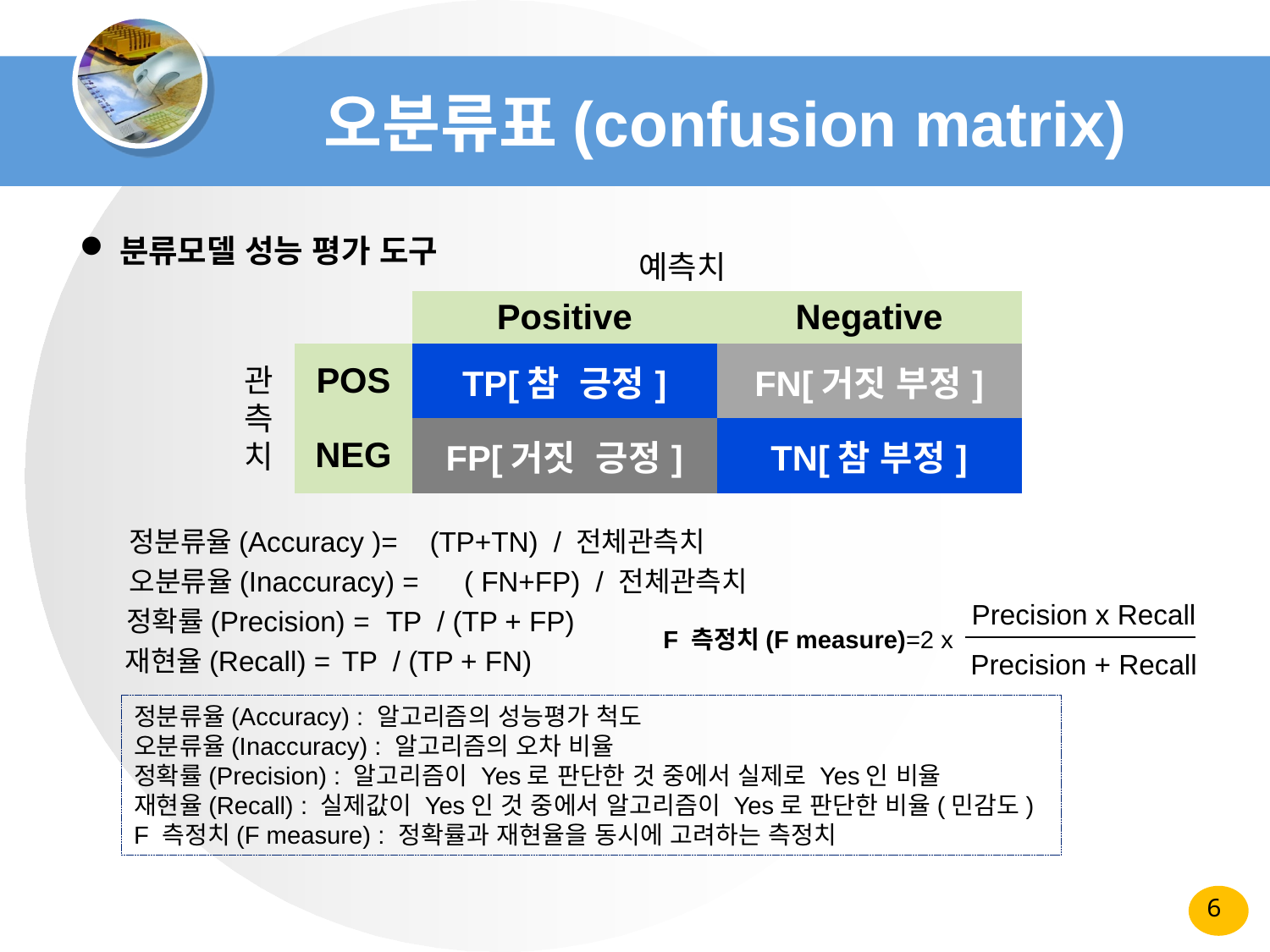

# 오분류표(confusion matrix)
분류모델 성능 평가 도구
예측치
|  | Positive | Negative |
| --- | --- | --- |
| POS | TP[참 긍정] | FN[거짓 부정] |
| NEG | FP[거짓 긍정] | TN[참 부정] |
관측치
정분류율(Accuracy )=
  (TP+TN)  / 전체관측치
오분류율(Inaccuracy) =
( FN+FP)  / 전체관측치
 Precision x Recall
정확률(Precision) =
 TP  / (TP + FP)
F 측정치(F measure)=2 x
재현율(Recall) =
 TP  / (TP + FN)
 Precision + Recall
정분류율(Accuracy) : 알고리즘의 성능평가 척도
오분류율(Inaccuracy) : 알고리즘의 오차 비율
정확률(Precision) : 알고리즘이 Yes로 판단한 것 중에서 실제로 Yes인 비율
재현율(Recall) : 실제값이 Yes인 것 중에서 알고리즘이 Yes로 판단한 비율(민감도)
F 측정치(F measure) : 정확률과 재현율을 동시에 고려하는 측정치
6